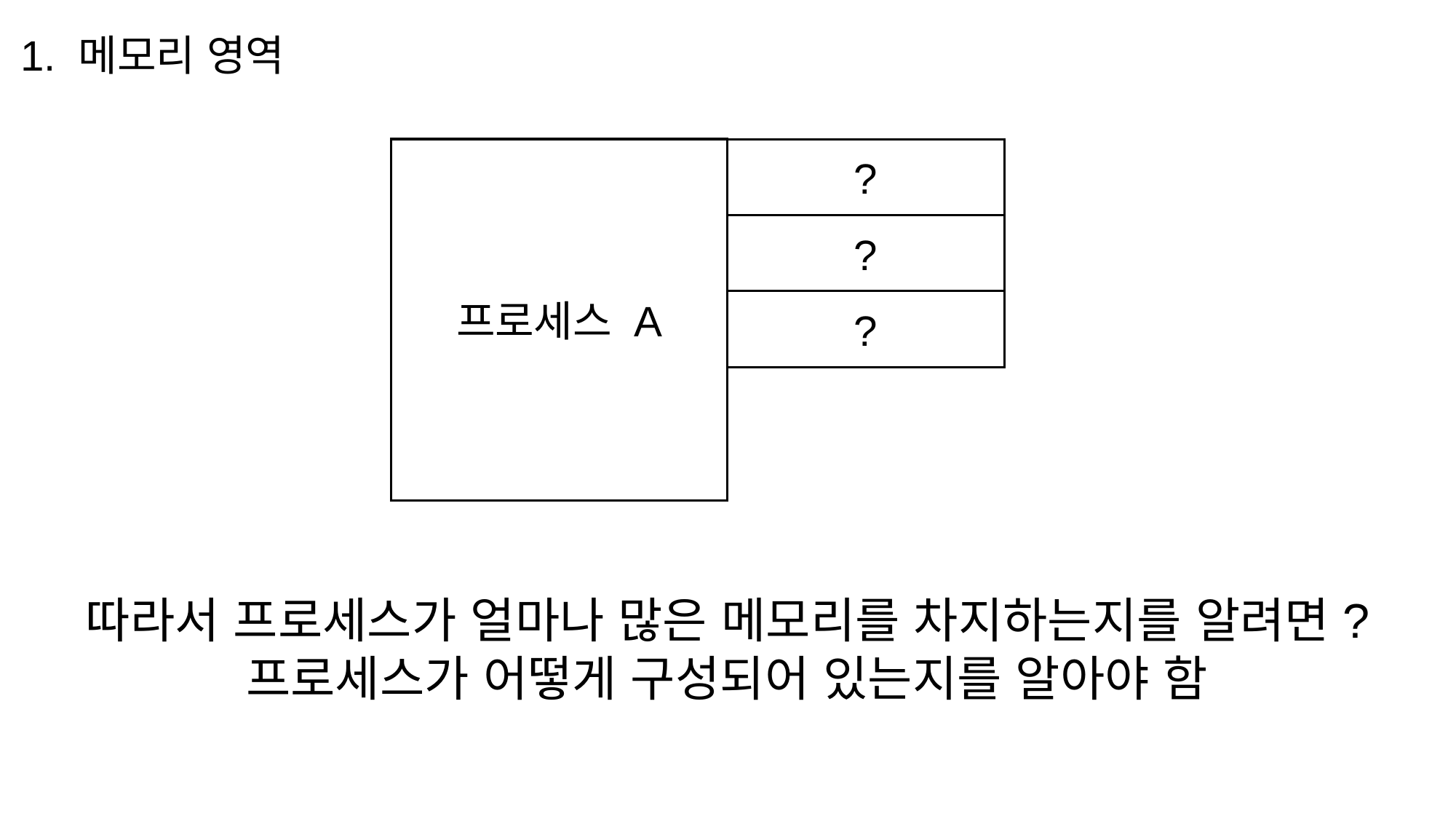

1. 메모리 영역
프로세스 A
?
?
?
따라서 프로세스가 얼마나 많은 메모리를 차지하는지를 알려면?
프로세스가 어떻게 구성되어 있는지를 알아야 함